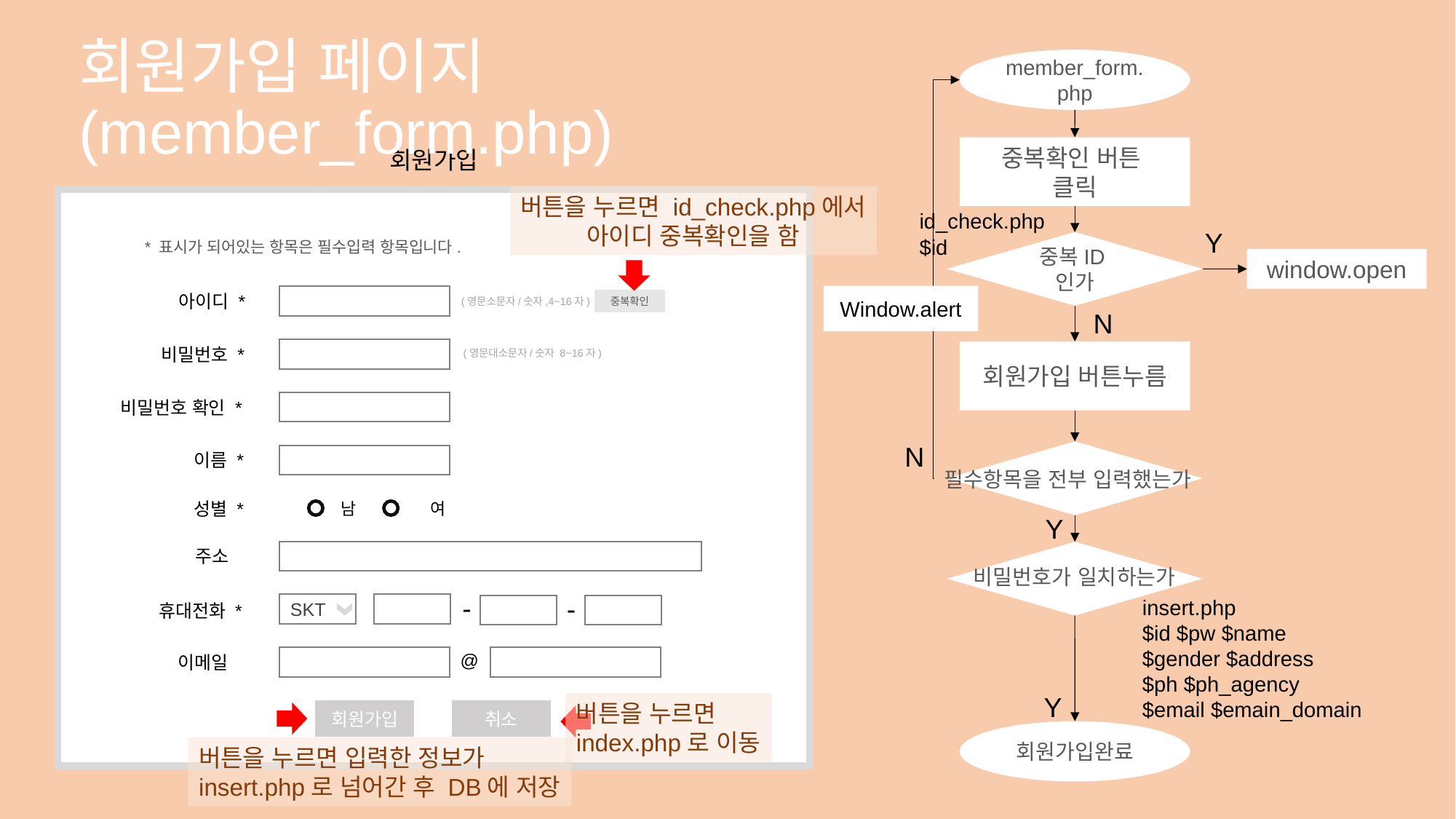

# 회원가입 페이지(member_form.php)
member_form.php
중복확인 버튼
클릭
Y
중복ID인가
N
회원가입 버튼누름
N

필수항목을 전부 입력했는가
Y
Y
회원가입완료
회원가입
ㄴ
* 표시가 되어있는 항목은 필수입력 항목입니다.
아이디 *

(영문소문자/숫자,4~16자)
중복확인
비밀번호 *

(영문대소문자/숫자 8~16자)
비밀번호 확인 *

이름 *

성별 *
남
여

주소

-
-
휴대전화 *
SKT

@
이메일

회원가입
취소
버튼을 누르면 id_check.php에서
아이디 중복확인을 함
id_check.php
$id
window.open

Window.alert

비밀번호가 일치하는가
insert.php
$id $pw $name
$gender $address
$ph $ph_agency
$email $emain_domain

버튼을 누르면
index.php로 이동

버튼을 누르면 입력한 정보가
insert.php로 넘어간 후 DB에 저장